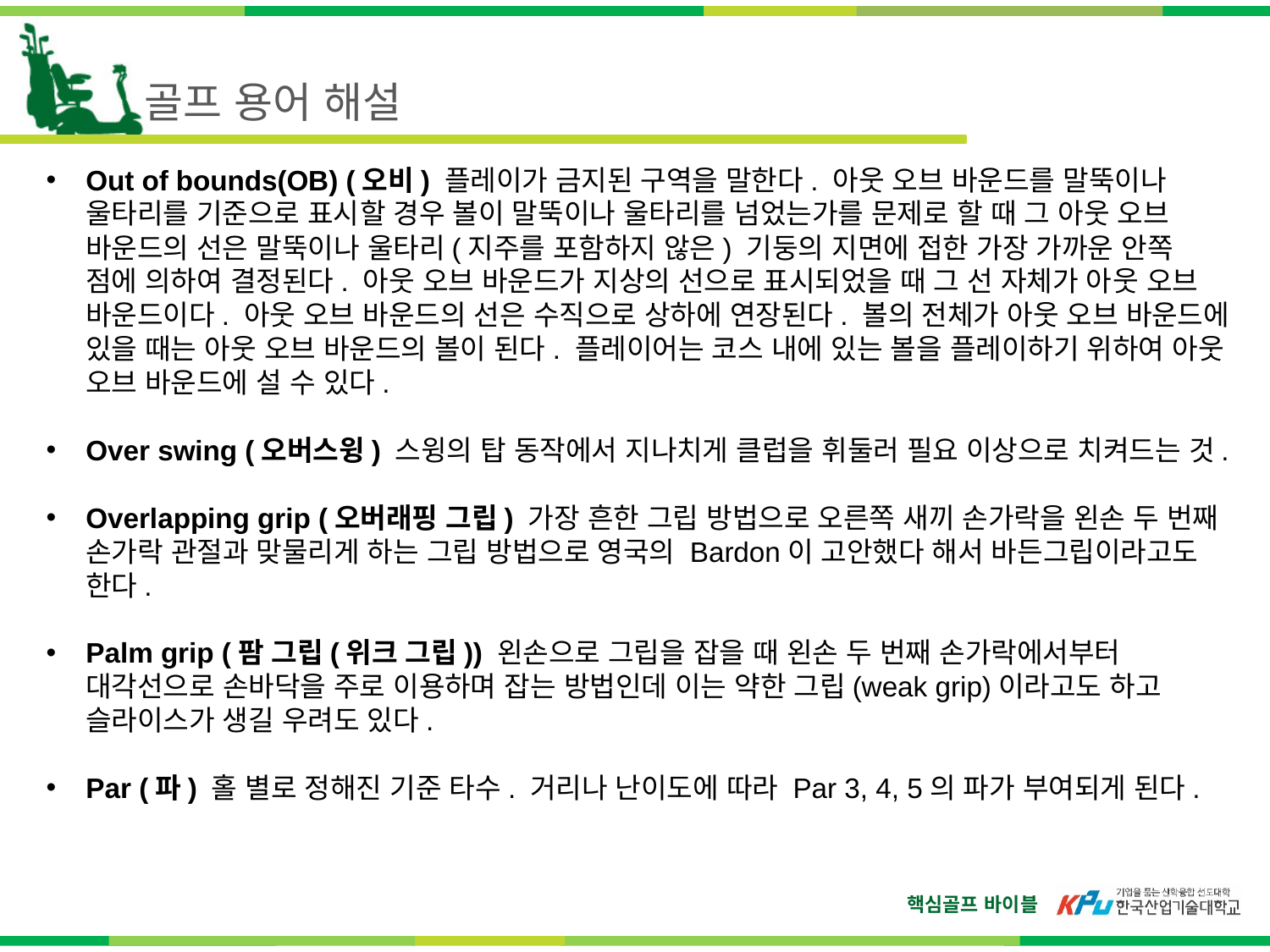

골프 용어 해설

Out of bounds(OB) (오비) 플레이가 금지된 구역을 말한다. 아웃 오브 바운드를 말뚝이나 울타리를 기준으로 표시할 경우 볼이 말뚝이나 울타리를 넘었는가를 문제로 할 때 그 아웃 오브 바운드의 선은 말뚝이나 울타리(지주를 포함하지 않은) 기둥의 지면에 접한 가장 가까운 안쪽 점에 의하여 결정된다. 아웃 오브 바운드가 지상의 선으로 표시되었을 때 그 선 자체가 아웃 오브 바운드이다. 아웃 오브 바운드의 선은 수직으로 상하에 연장된다. 볼의 전체가 아웃 오브 바운드에 있을 때는 아웃 오브 바운드의 볼이 된다. 플레이어는 코스 내에 있는 볼을 플레이하기 위하여 아웃 오브 바운드에 설 수 있다.

Over swing (오버스윙) 스윙의 탑 동작에서 지나치게 클럽을 휘둘러 필요 이상으로 치켜드는 것.

Overlapping grip (오버래핑 그립) 가장 흔한 그립 방법으로 오른쪽 새끼 손가락을 왼손 두 번째 손가락 관절과 맞물리게 하는 그립 방법으로 영국의 Bardon이 고안했다 해서 바든그립이라고도 한다.

Palm grip (팜 그립(위크 그립)) 왼손으로 그립을 잡을 때 왼손 두 번째 손가락에서부터 대각선으로 손바닥을 주로 이용하며 잡는 방법인데 이는 약한 그립(weak grip)이라고도 하고 슬라이스가 생길 우려도 있다.

Par (파) 홀 별로 정해진 기준 타수. 거리나 난이도에 따라 Par 3, 4, 5의 파가 부여되게 된다.